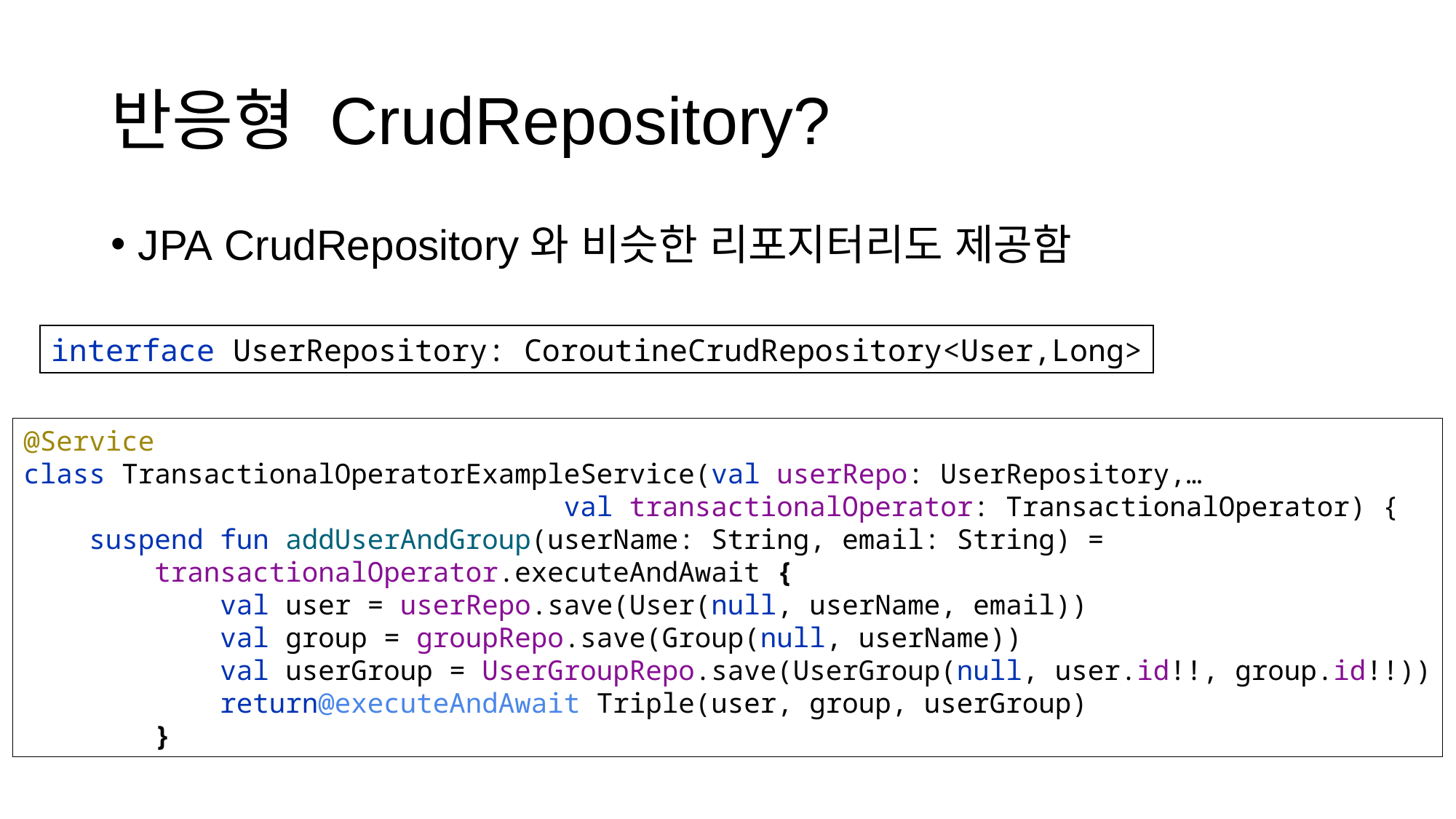

# 반응형 CrudRepository?
JPA CrudRepository와 비슷한 리포지터리도 제공함
interface UserRepository: CoroutineCrudRepository<User,Long>
@Service
class TransactionalOperatorExampleService(val userRepo: UserRepository,…
                                 val transactionalOperator: TransactionalOperator) {
    suspend fun addUserAndGroup(userName: String, email: String) =
        transactionalOperator.executeAndAwait {
            val user = userRepo.save(User(null, userName, email))
            val group = groupRepo.save(Group(null, userName))
            val userGroup = UserGroupRepo.save(UserGroup(null, user.id!!, group.id!!))
            return@executeAndAwait Triple(user, group, userGroup)
        }